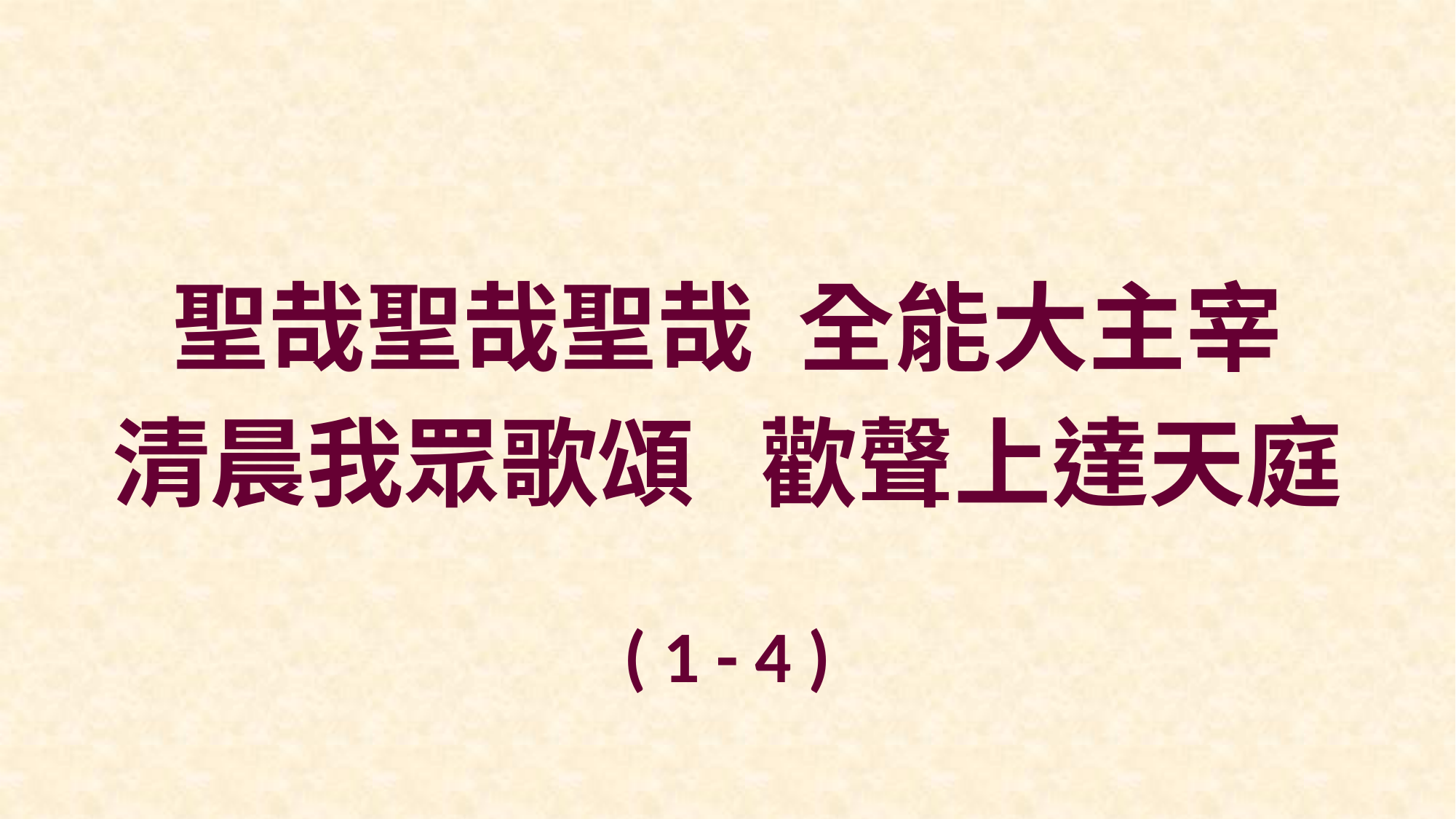

聖哉聖哉聖哉  全能大主宰
清晨我眾歌頌   歡聲上達天庭
( 1 - 4 )